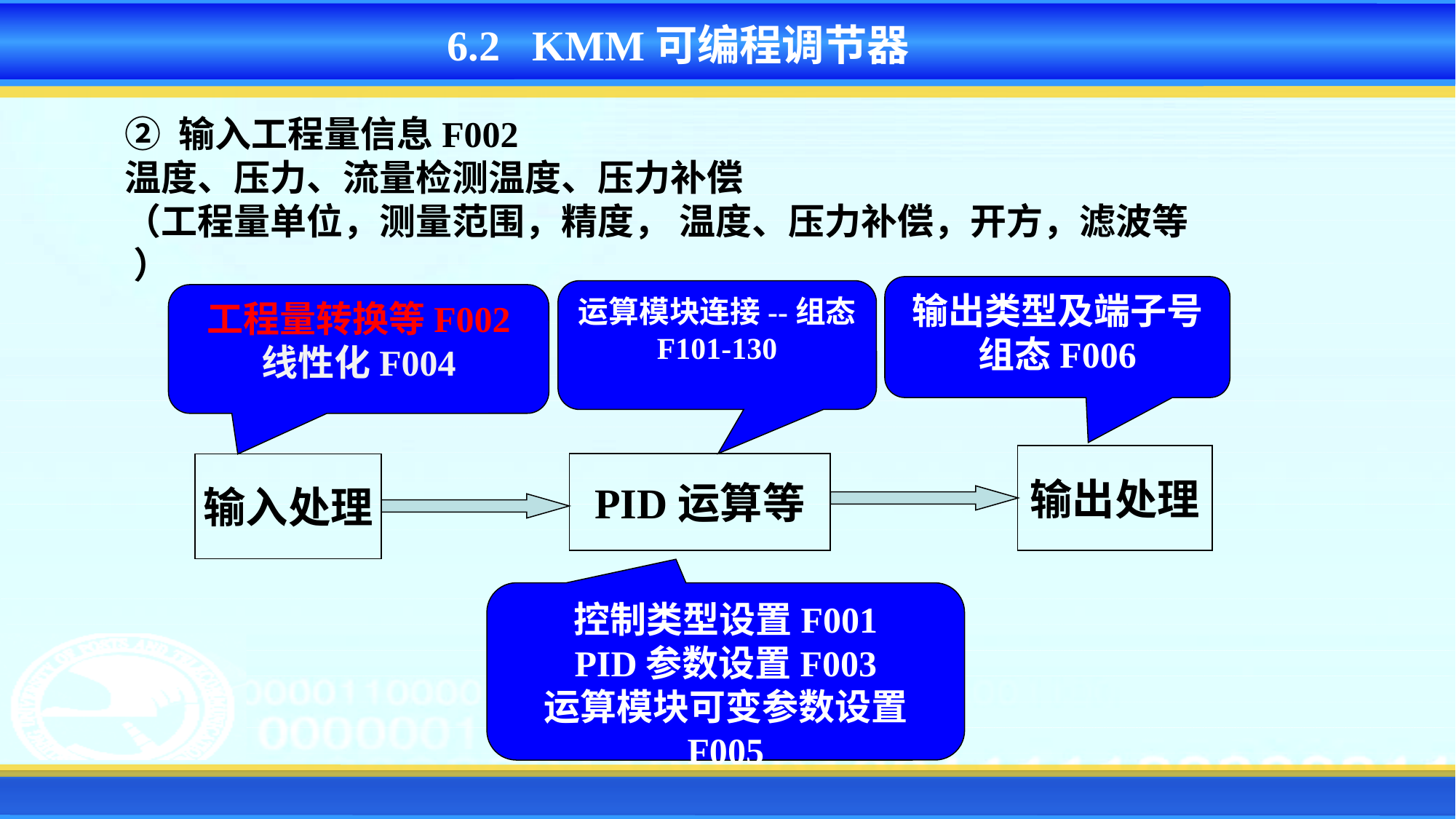

6.2   KMM可编程调节器
② 输入工程量信息F002
温度、压力、流量检测温度、压力补偿
（工程量单位，测量范围，精度， 温度、压力补偿，开方，滤波等 ）
输出类型及端子号组态F006
运算模块连接--组态
F101-130

工程量转换等F002
线性化F004

输出处理
PID运算等
输入处理

控制类型设置F001
PID参数设置F003
运算模块可变参数设置
F005